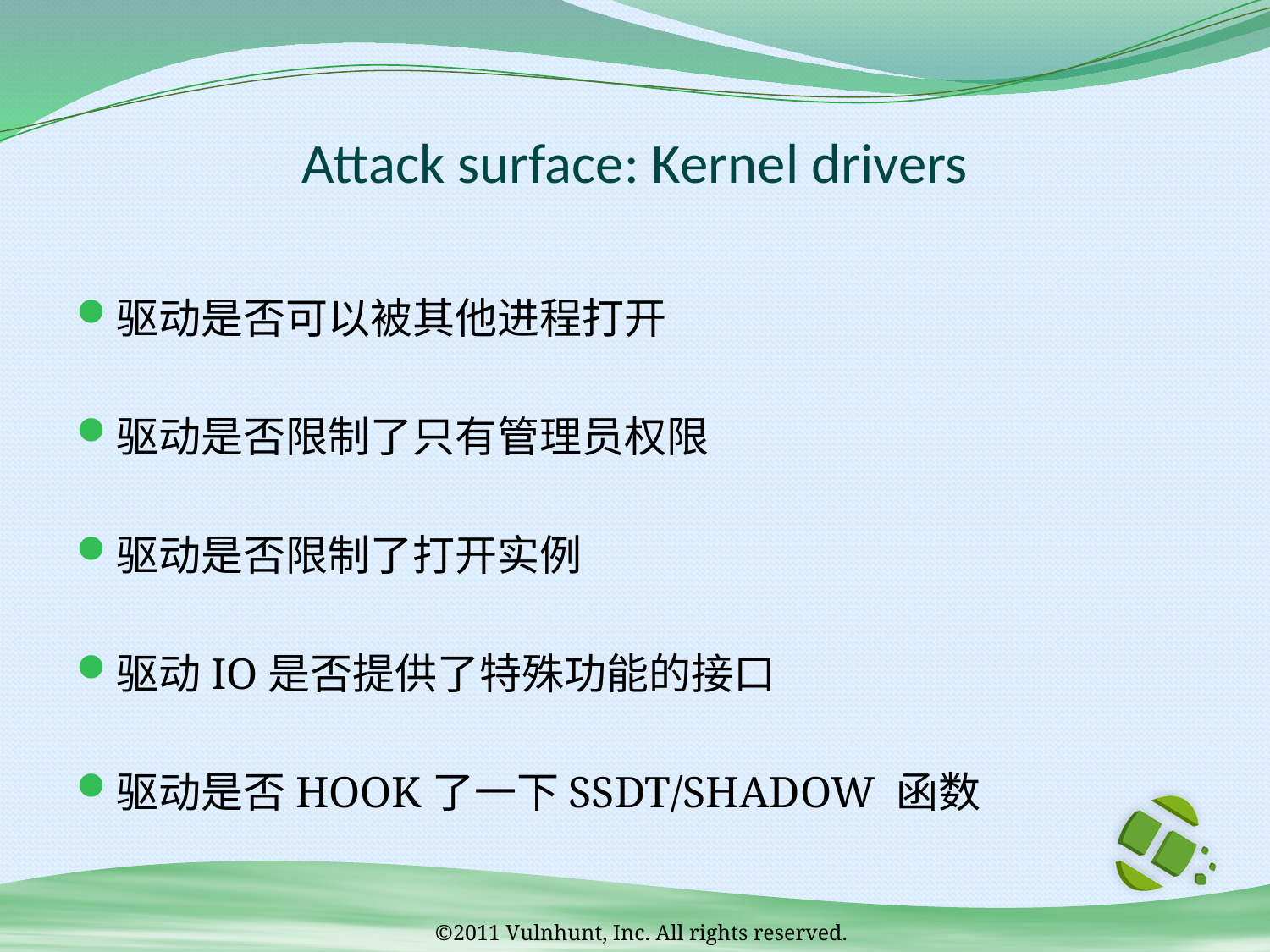

# Attack surface: Kernel drivers

驱动是否可以被其他进程打开

驱动是否限制了只有管理员权限

驱动是否限制了打开实例

驱动IO是否提供了特殊功能的接口

驱动是否HOOK了一下SSDT/SHADOW 函数